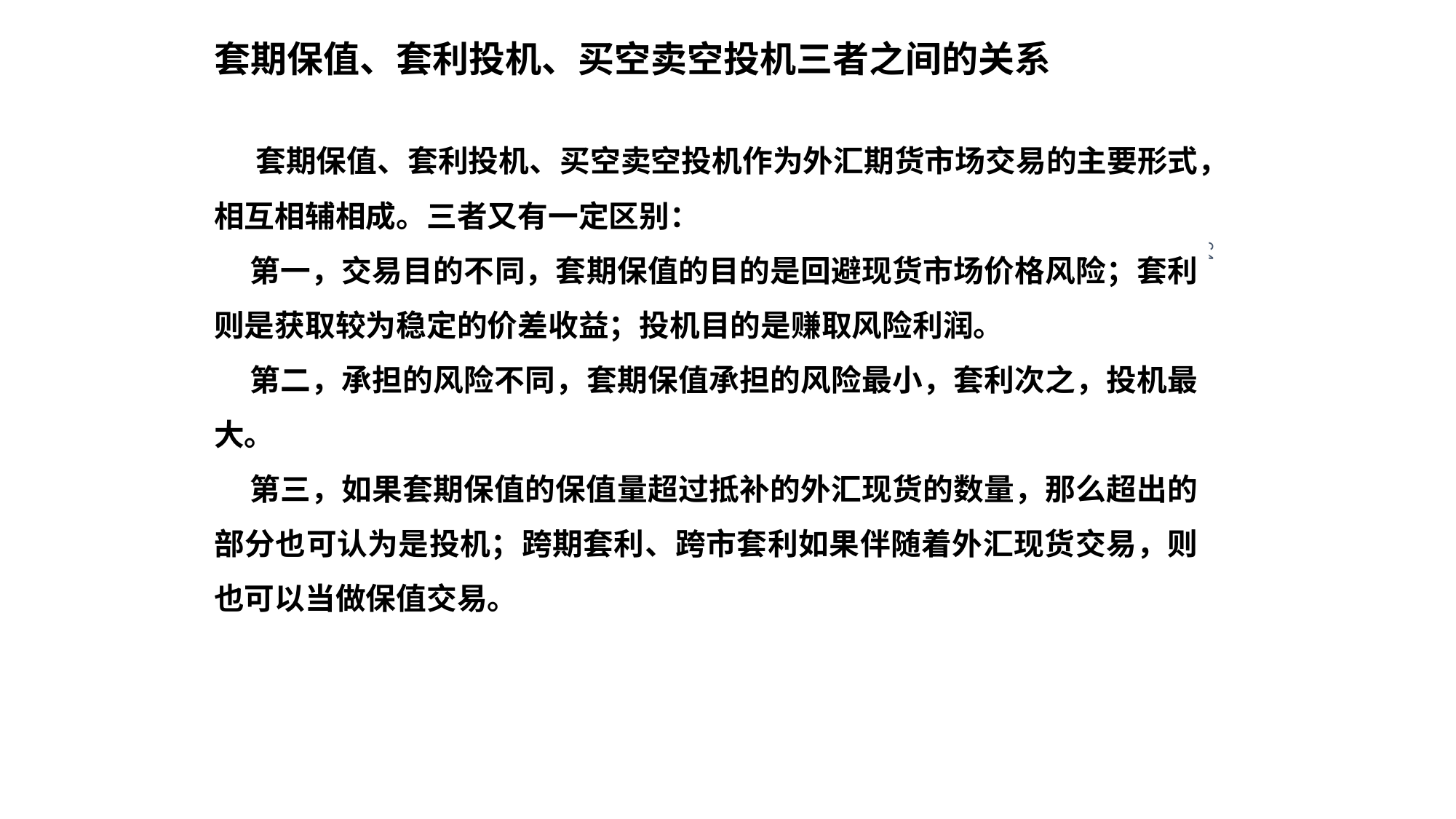

套期保值、套利投机、买空卖空投机三者之间的关系
    套期保值、套利投机、买空卖空投机作为外汇期货市场交易的主要形式，相互相辅相成。三者又有一定区别：
    第一，交易目的不同，套期保值的目的是回避现货市场价格风险；套利则是获取较为稳定的价差收益；投机目的是赚取风险利润。
    第二，承担的风险不同，套期保值承担的风险最小，套利次之，投机最大。
    第三，如果套期保值的保值量超过抵补的外汇现货的数量，那么超出的部分也可认为是投机；跨期套利、跨市套利如果伴随着外汇现货交易，则也可以当做保值交易。
64